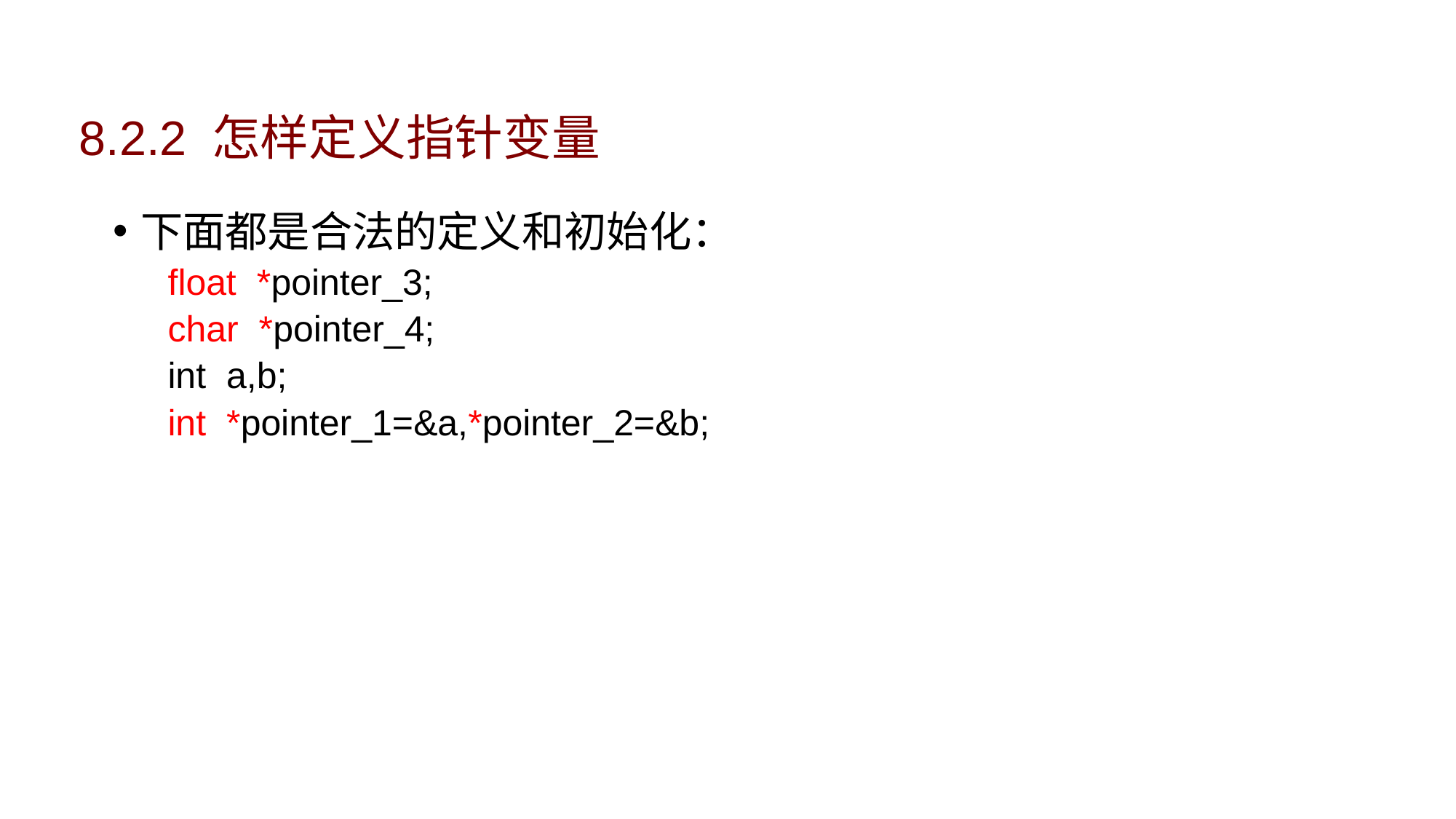

# 8.2.2 怎样定义指针变量
下面都是合法的定义和初始化：
float  *pointer_3;
char  *pointer_4;
int  a,b;
int  *pointer_1=&a,*pointer_2=&b;